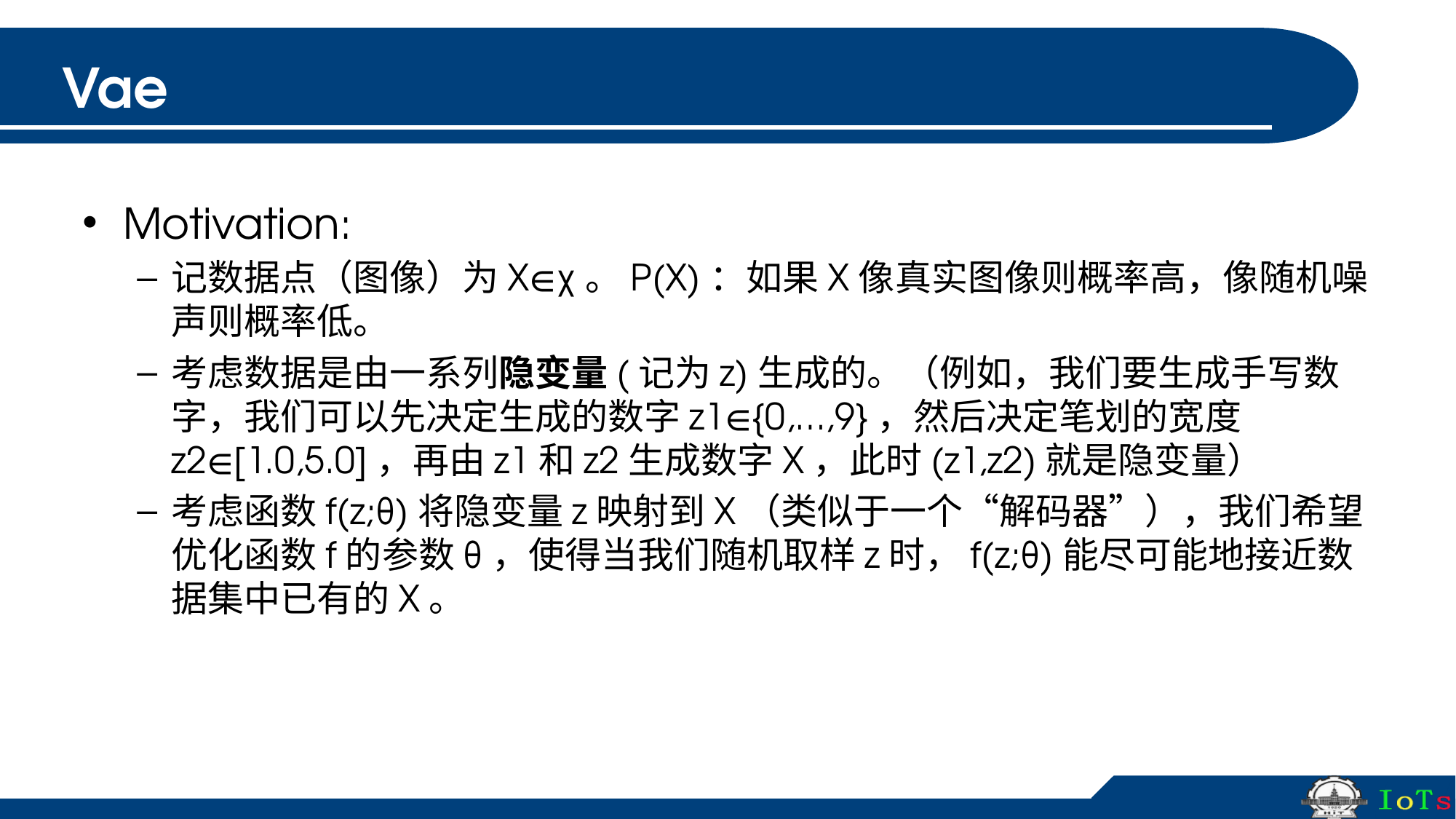

# Vae
Motivation:
记数据点（图像）为X∈χ。P(X)：如果X像真实图像则概率高，像随机噪声则概率低。
考虑数据是由一系列隐变量(记为z)生成的。（例如，我们要生成手写数字，我们可以先决定生成的数字z1∈{0,…,9}，然后决定笔划的宽度z2∈[1.0,5.0]，再由z1和z2生成数字X，此时(z1,z2)就是隐变量）
考虑函数f(z;θ)将隐变量z映射到X（类似于一个“解码器”），我们希望优化函数f的参数θ，使得当我们随机取样z时，f(z;θ)能尽可能地接近数据集中已有的X。